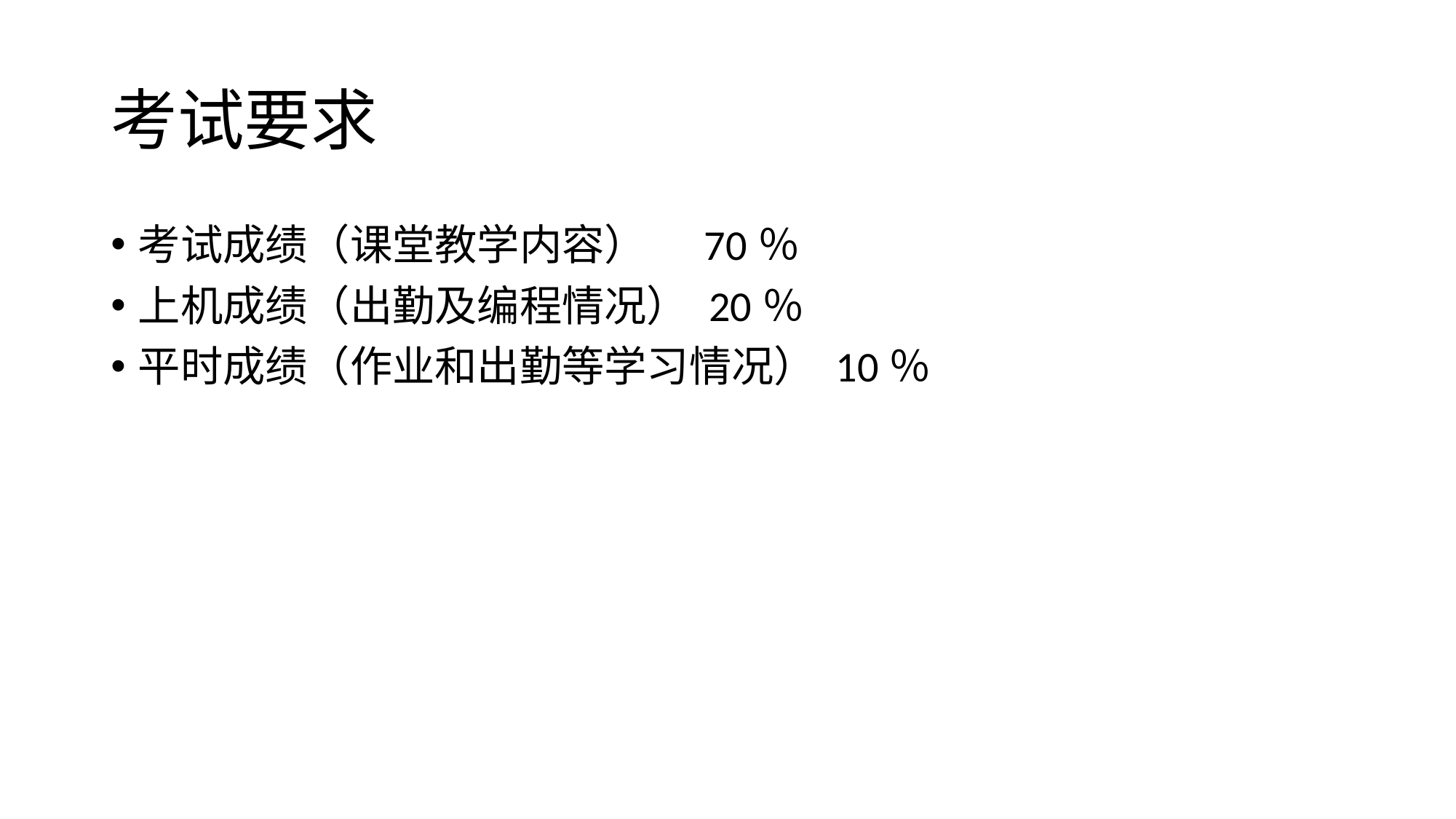

# 考试要求
考试成绩（课堂教学内容）     70％
上机成绩（出勤及编程情况） 20％
平时成绩（作业和出勤等学习情况） 10％